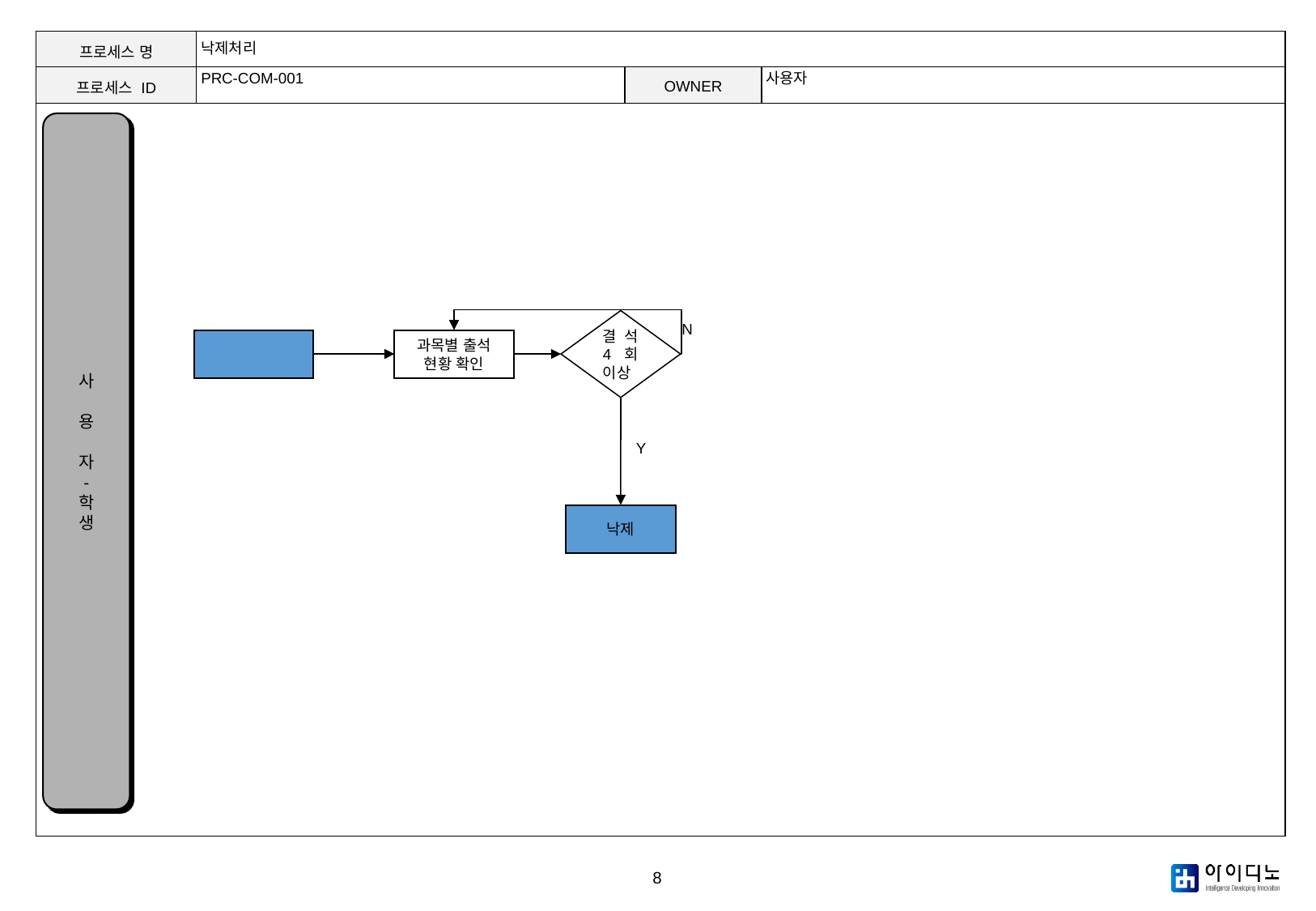

# 낙제처리
PRC-COM-001
사용자
사

용

자
-
학
생

결석 4회 이상
N

과목별 출석 현황 확인
Y

낙제